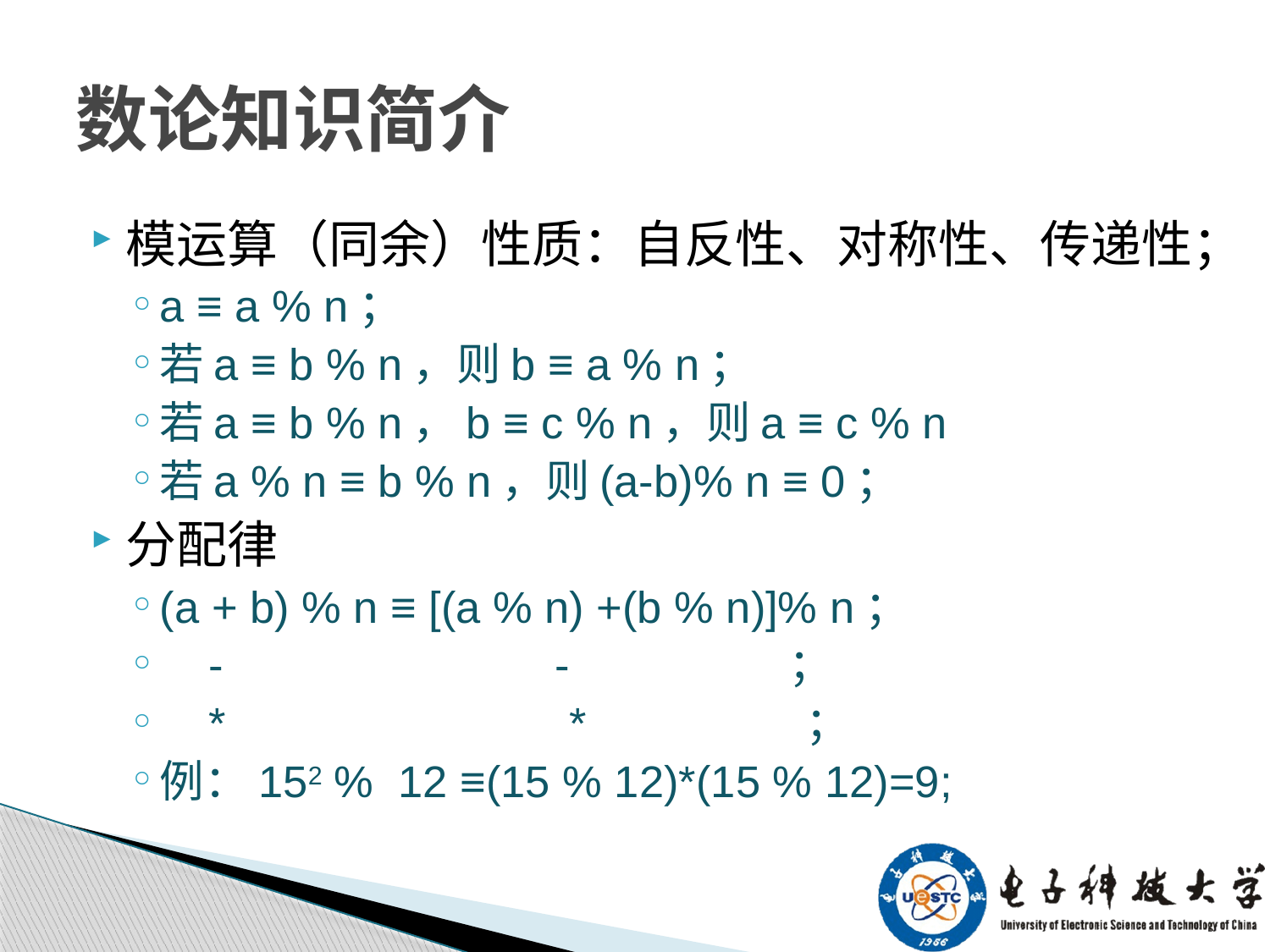

# 数论知识简介
模运算（同余）性质：自反性、对称性、传递性；
a ≡ a % n；
若a ≡ b % n，则b ≡ a % n；
若a ≡ b % n，b ≡ c % n，则a ≡ c % n
若a % n ≡ b % n，则(a-b)% n ≡ 0；
分配律
(a + b) % n ≡ [(a % n) +(b % n)]% n；
    -                           -                 ；
    *                            *                 ；
例：152 %  12 ≡(15 % 12)*(15 % 12)=9;
171